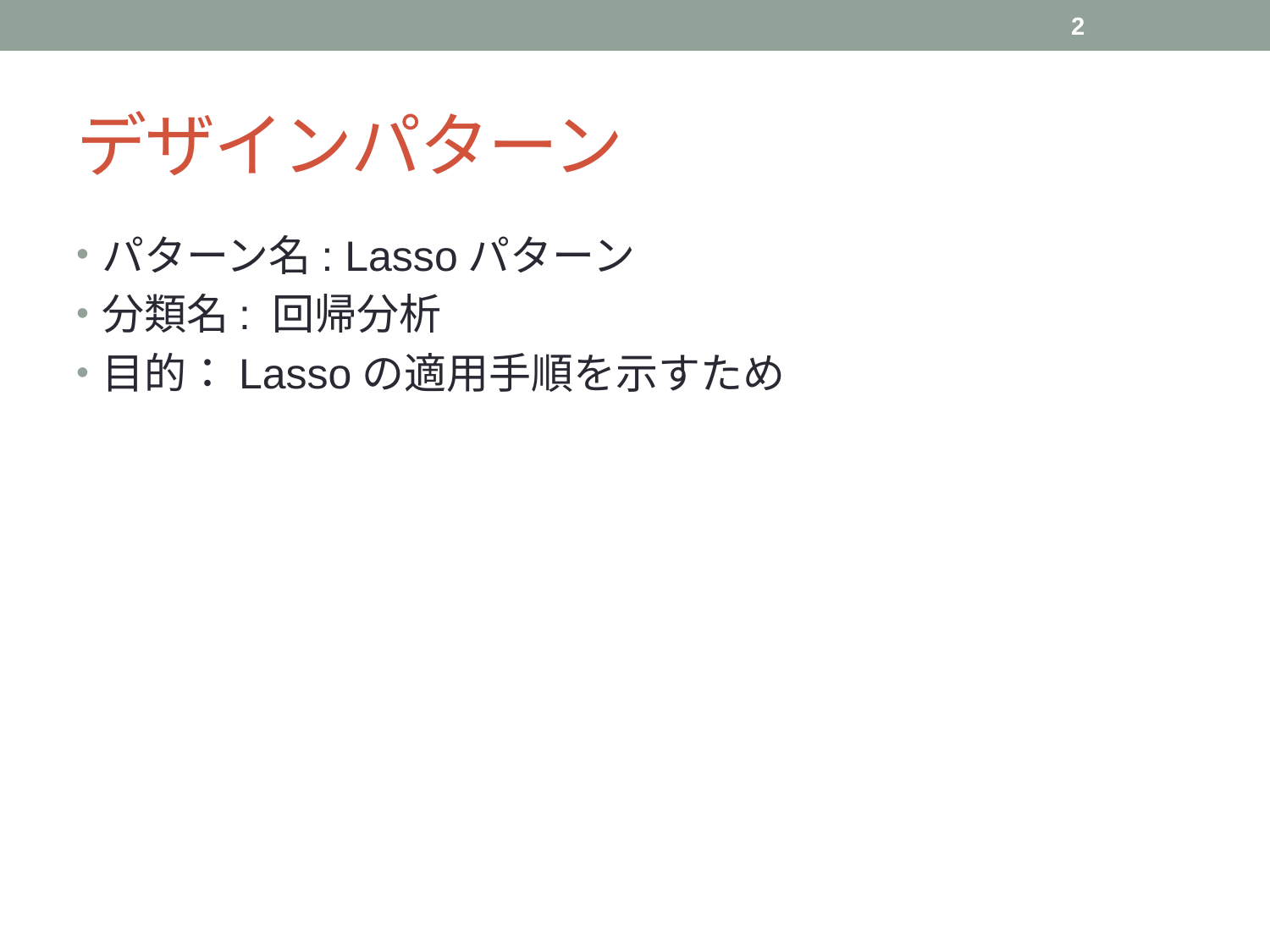

2
# デザインパターン
パターン名: Lassoパターン
分類名: 回帰分析
目的：Lassoの適用手順を示すため